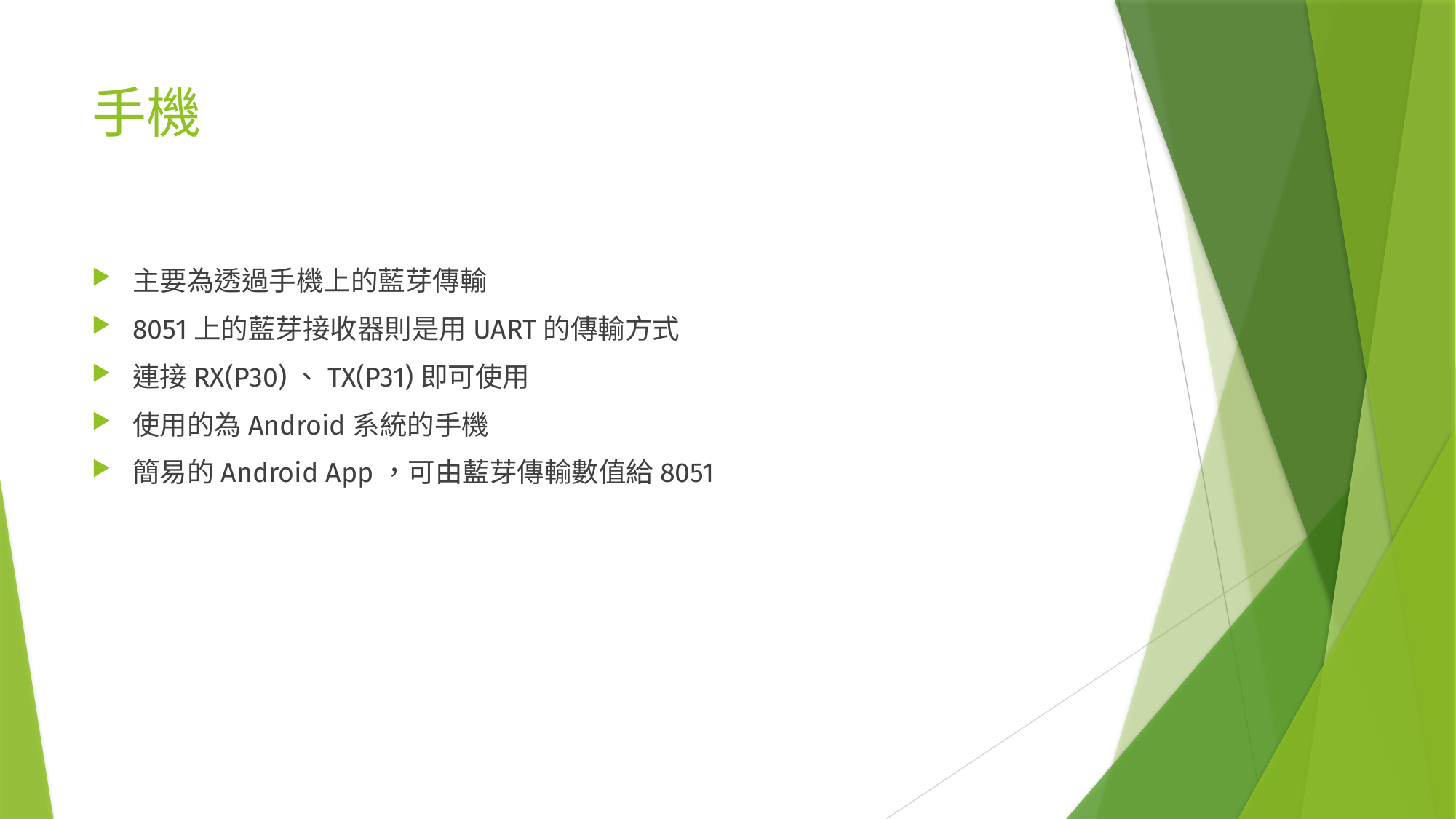

# 手機
主要為透過手機上的藍芽傳輸
8051上的藍芽接收器則是用UART的傳輸方式
連接RX(P30)、TX(P31)即可使用
使用的為Android系統的手機
簡易的Android App，可由藍芽傳輸數值給8051